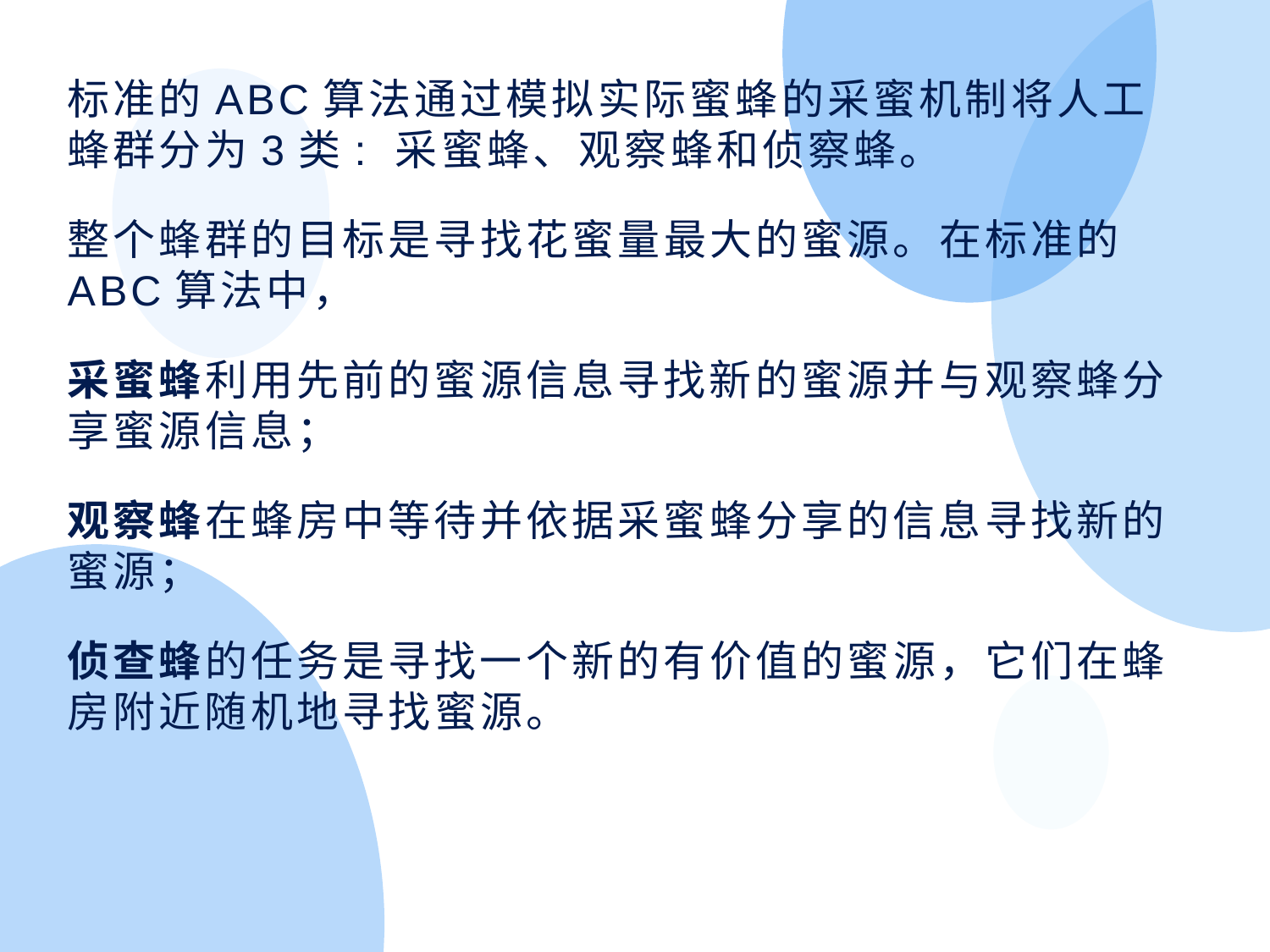

标准的ABC算法通过模拟实际蜜蜂的采蜜机制将人工蜂群分为3类: 采蜜蜂、观察蜂和侦察蜂。
整个蜂群的目标是寻找花蜜量最大的蜜源。在标准的ABC算法中，
采蜜蜂利用先前的蜜源信息寻找新的蜜源并与观察蜂分享蜜源信息；
观察蜂在蜂房中等待并依据采蜜蜂分享的信息寻找新的蜜源；
侦查蜂的任务是寻找一个新的有价值的蜜源，它们在蜂房附近随机地寻找蜜源。